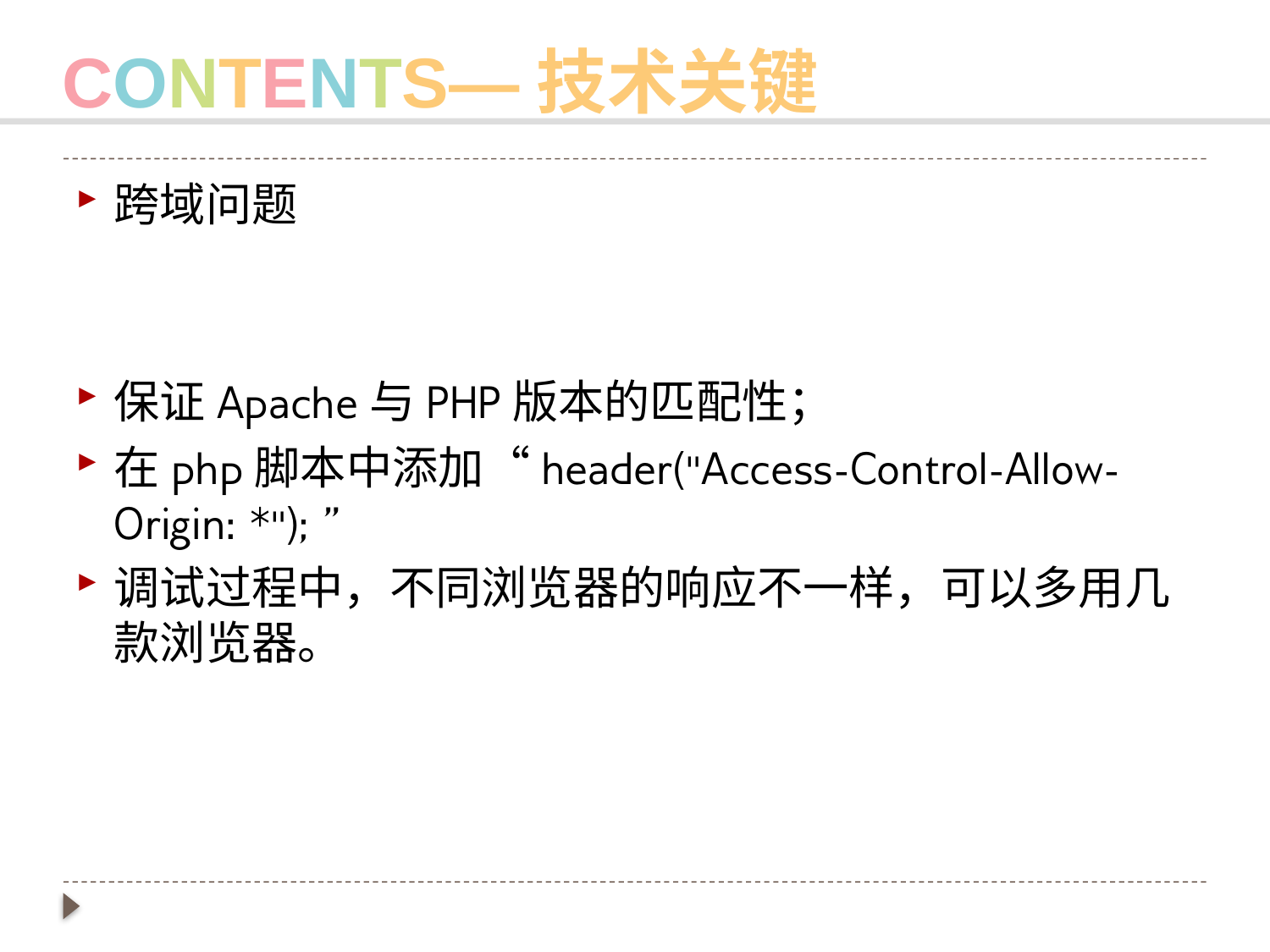

CONTENTS—技术关键

跨域问题

保证Apache与PHP版本的匹配性；
在php脚本中添加“header("Access-Control-Allow-Origin: *"); ”
调试过程中，不同浏览器的响应不一样，可以多用几款浏览器。